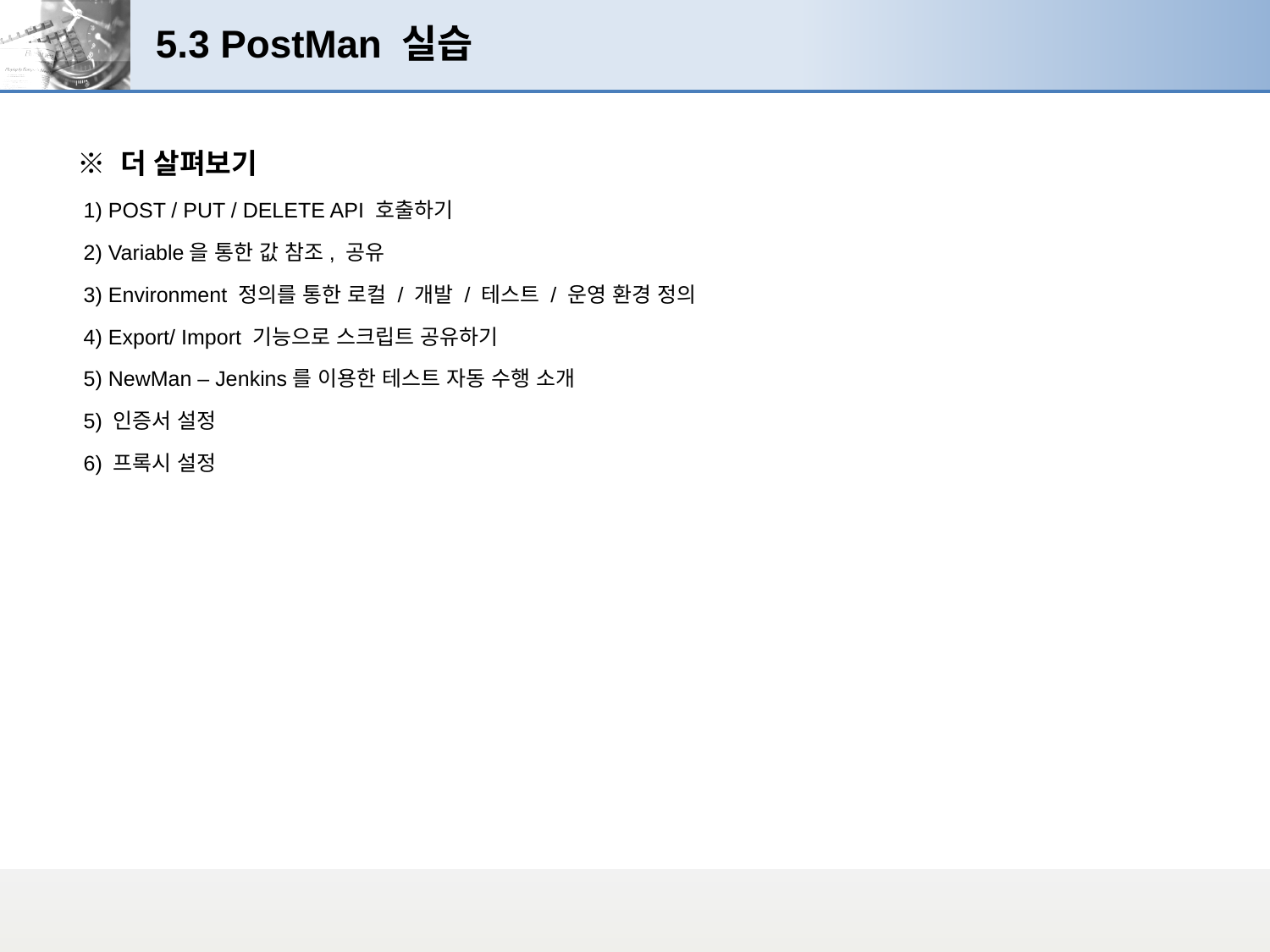

# 5.3 PostMan 실습
※ 더 살펴보기
 1) POST / PUT / DELETE API 호출하기
 2) Variable을 통한 값 참조, 공유
 3) Environment 정의를 통한 로컬 / 개발 / 테스트 / 운영 환경 정의
 4) Export/ Import 기능으로 스크립트 공유하기
 5) NewMan – Jenkins를 이용한 테스트 자동 수행 소개
 5) 인증서 설정
 6) 프록시 설정